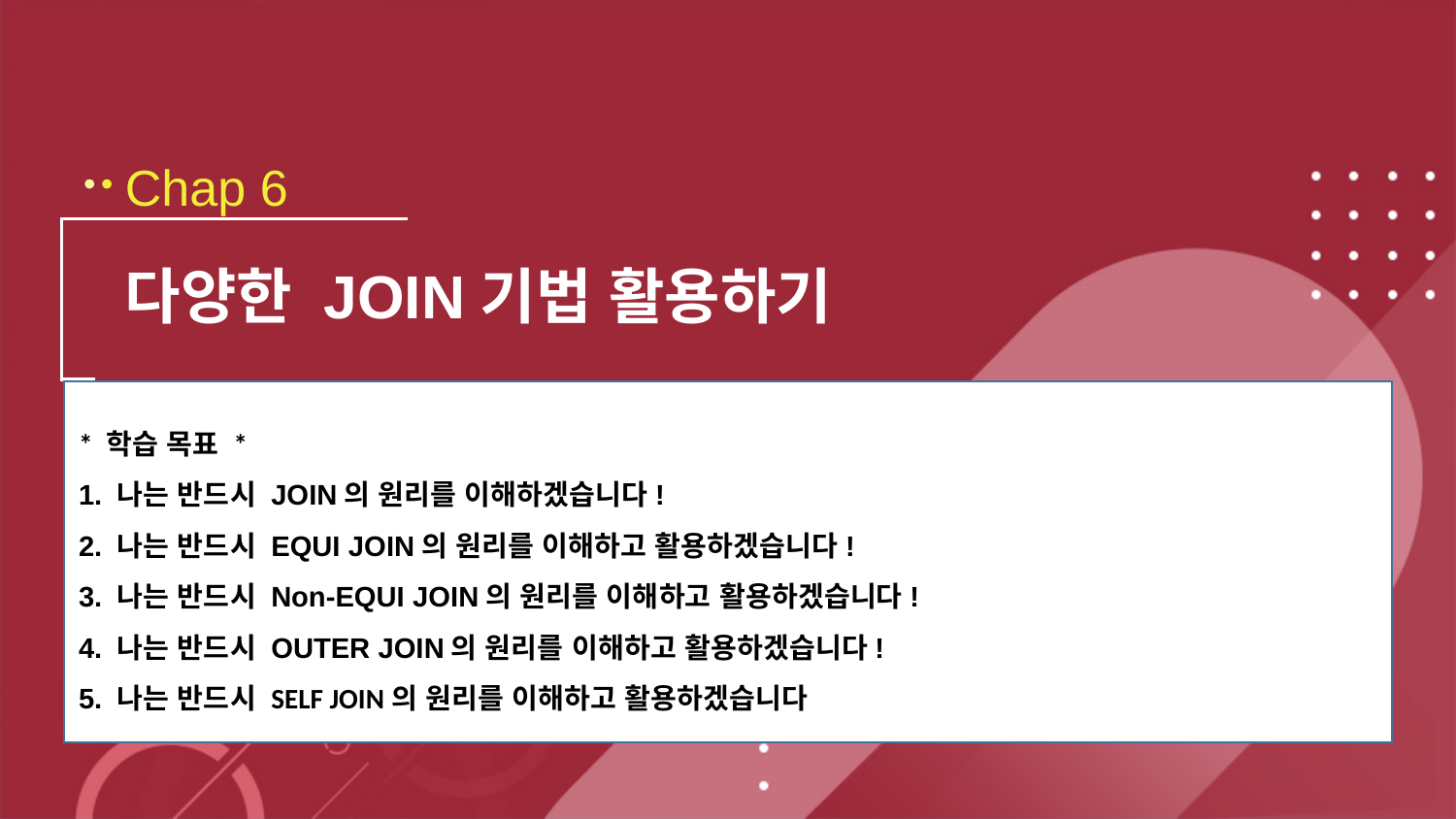

Chap 6
다양한 JOIN기법 활용하기
* 학습 목표 *
1. 나는 반드시 JOIN의 원리를 이해하겠습니다!
2. 나는 반드시 EQUI JOIN의 원리를 이해하고 활용하겠습니다!
3. 나는 반드시 Non-EQUI JOIN의 원리를 이해하고 활용하겠습니다!
4. 나는 반드시 OUTER JOIN의 원리를 이해하고 활용하겠습니다!
5. 나는 반드시 SELF JOIN의 원리를 이해하고 활용하겠습니다